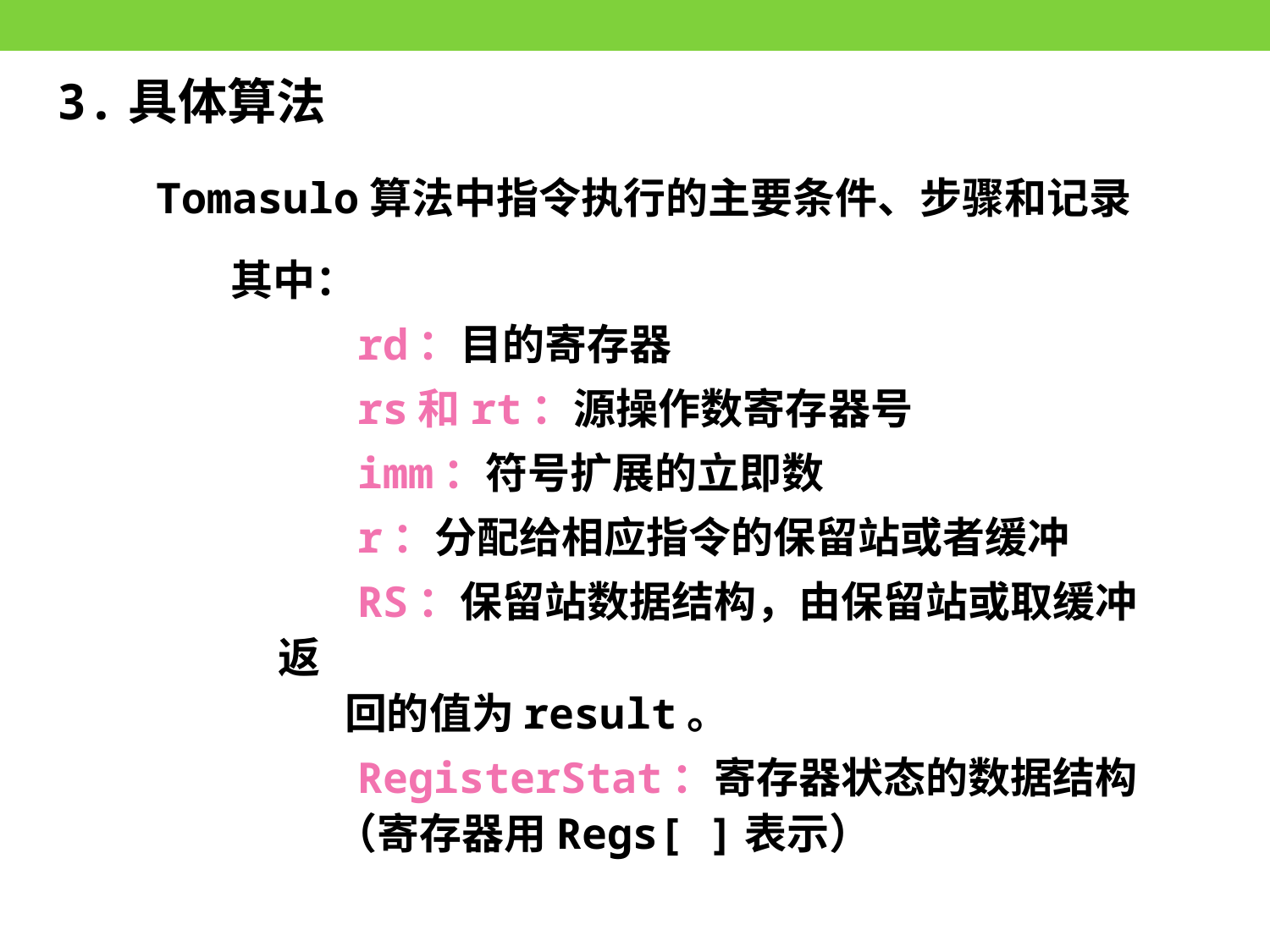

77
3.具体算法
Tomasulo算法中指令执行的主要条件、步骤和记录
其中：
     rd：目的寄存器
     rs和rt：源操作数寄存器号
     imm：符号扩展的立即数
     r：分配给相应指令的保留站或者缓冲
     RS：保留站数据结构，由保留站或取缓冲返
       回的值为result。
     RegisterStat：寄存器状态的数据结构
      （寄存器用Regs[ ]表示）